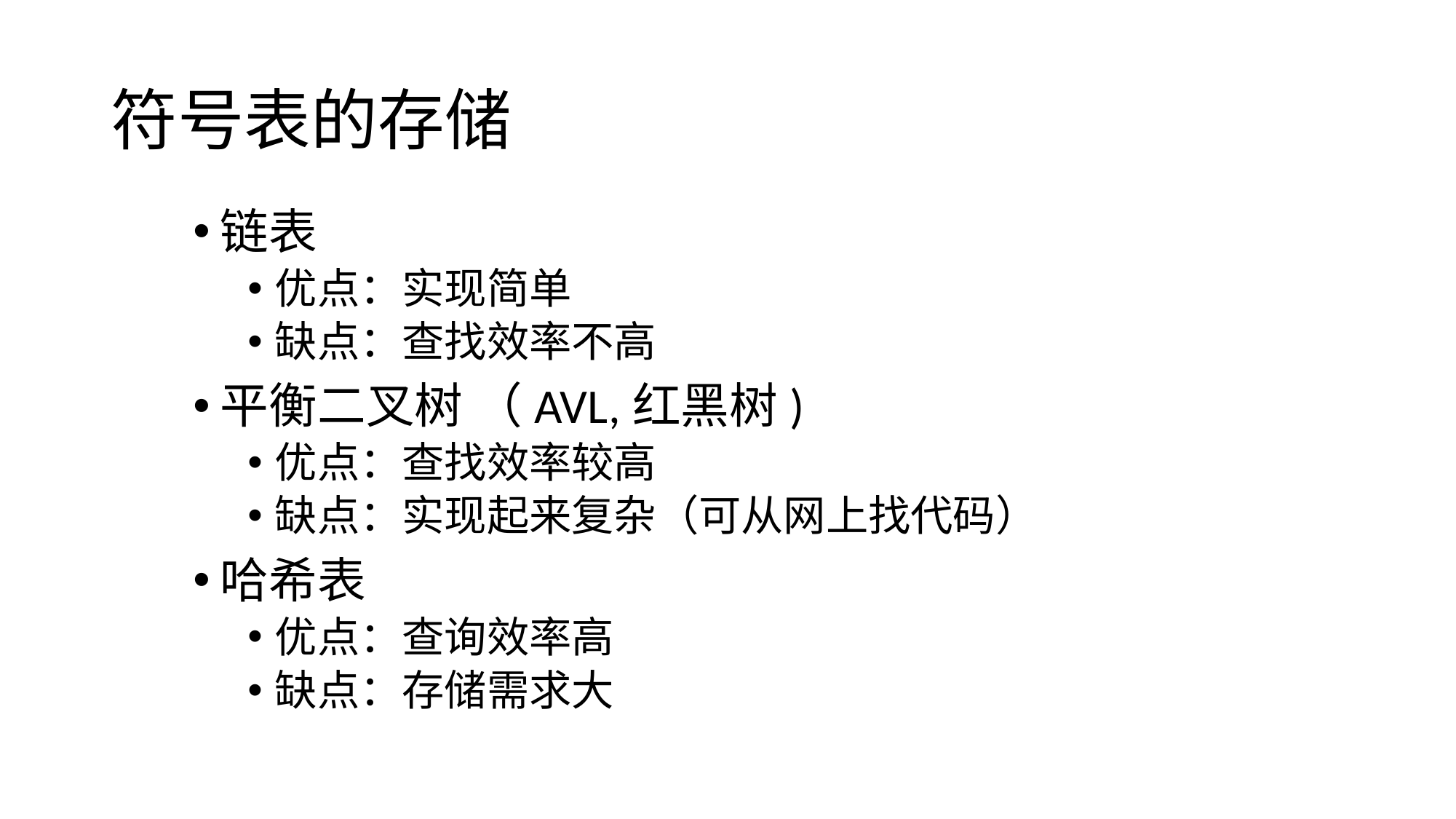

# 符号表的存储
链表
优点：实现简单
缺点：查找效率不高
平衡二叉树 （AVL,红黑树)
优点：查找效率较高
缺点：实现起来复杂（可从网上找代码）
哈希表
优点：查询效率高
缺点：存储需求大